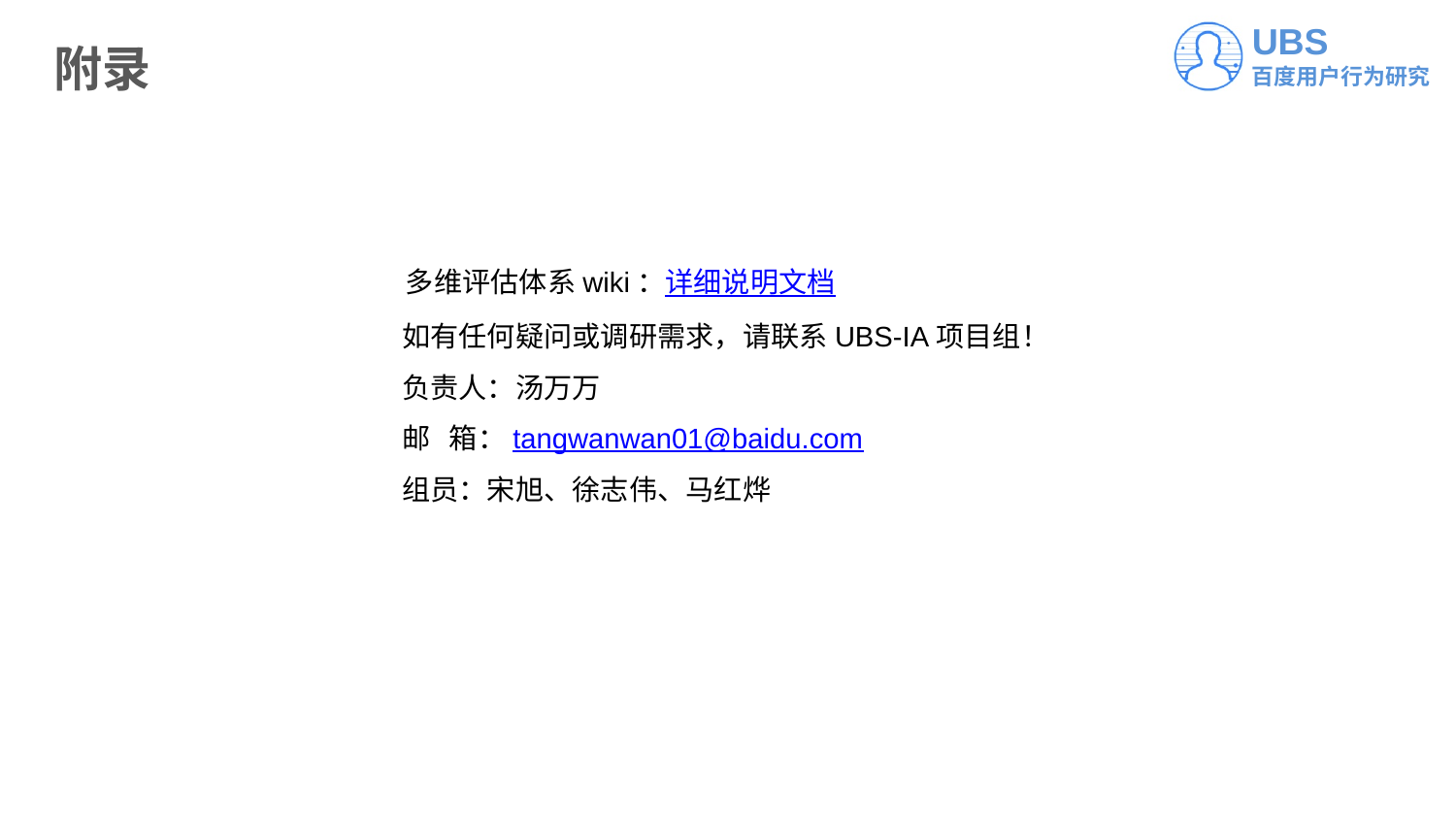

# 附录
多维评估体系wiki：详细说明文档
如有任何疑问或调研需求，请联系UBS-IA项目组！
负责人：汤万万
邮   箱：tangwanwan01@baidu.com
组员：宋旭、徐志伟、马红烨